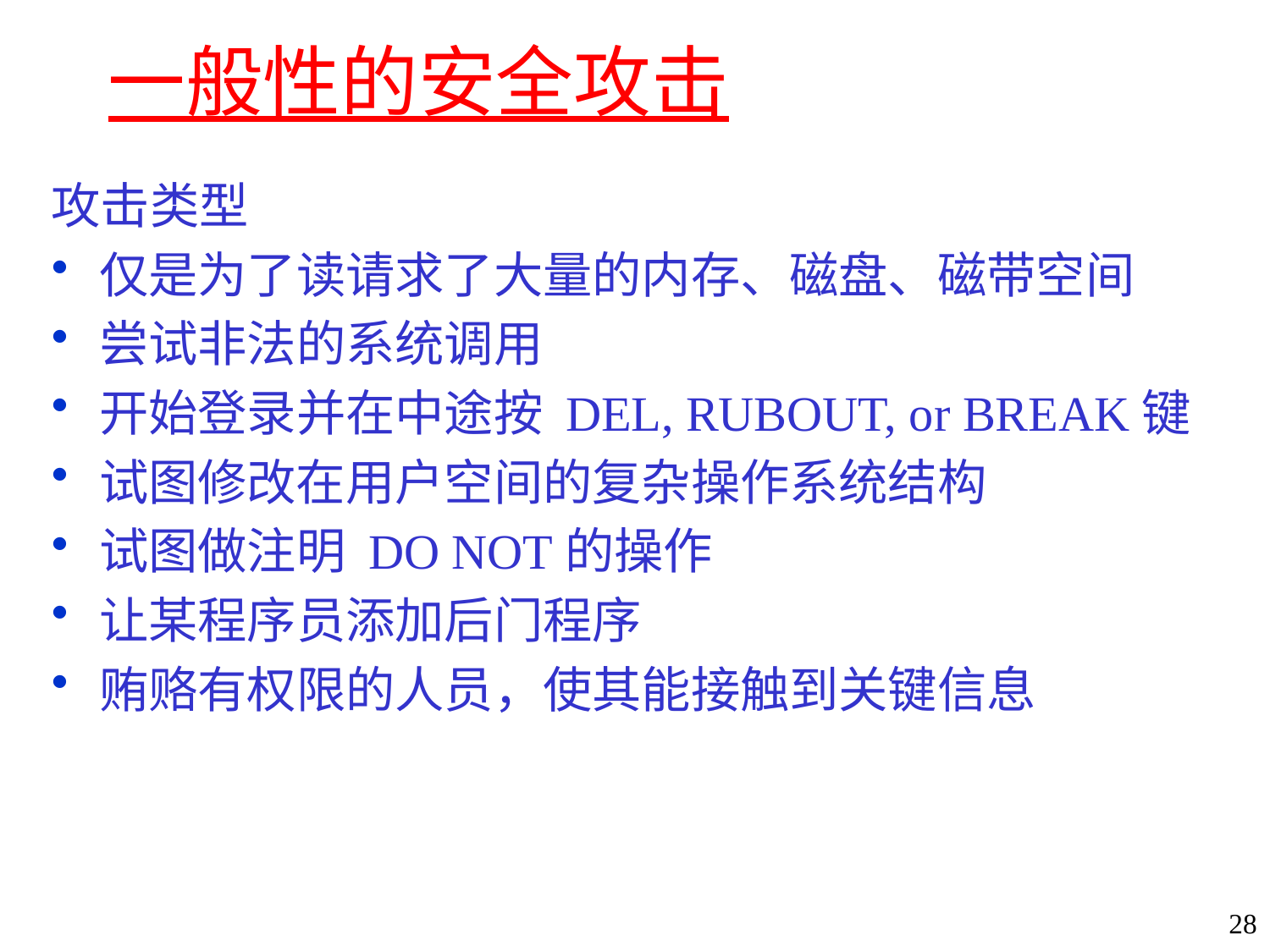

# 一般性的安全攻击
攻击类型
仅是为了读请求了大量的内存、磁盘、磁带空间
尝试非法的系统调用
开始登录并在中途按 DEL, RUBOUT, or BREAK键
试图修改在用户空间的复杂操作系统结构
试图做注明 DO NOT的操作
让某程序员添加后门程序
贿赂有权限的人员，使其能接触到关键信息
28